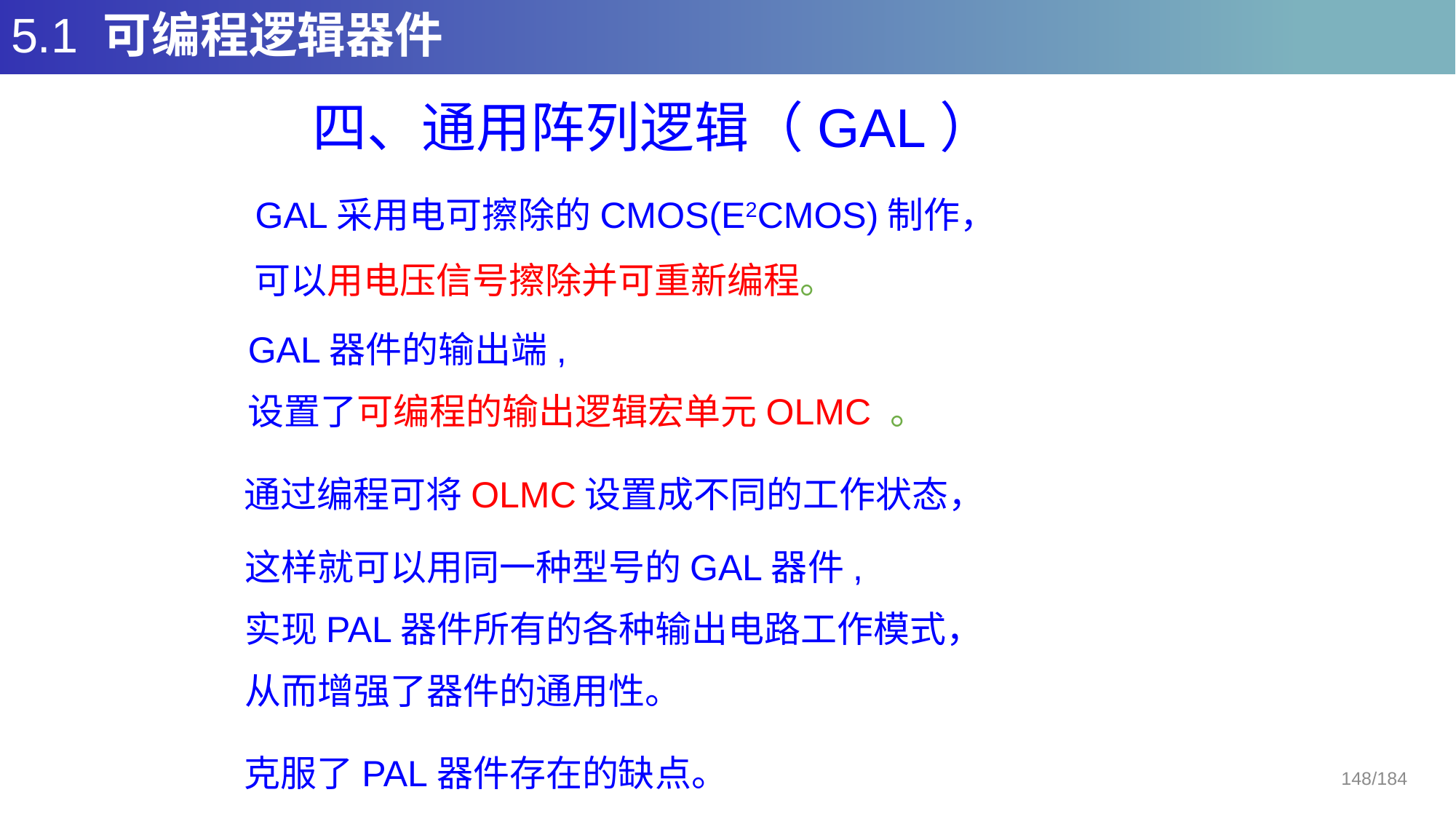

# 5.1 可编程逻辑器件
四、通用阵列逻辑（GAL）
GAL采用电可擦除的CMOS(E2CMOS)制作，
可以用电压信号擦除并可重新编程。
GAL器件的输出端,
设置了可编程的输出逻辑宏单元OLMC 。
通过编程可将OLMC设置成不同的工作状态，
这样就可以用同一种型号的GAL器件,
实现PAL器件所有的各种输出电路工作模式，
从而增强了器件的通用性。
克服了PAL器件存在的缺点。
148/184